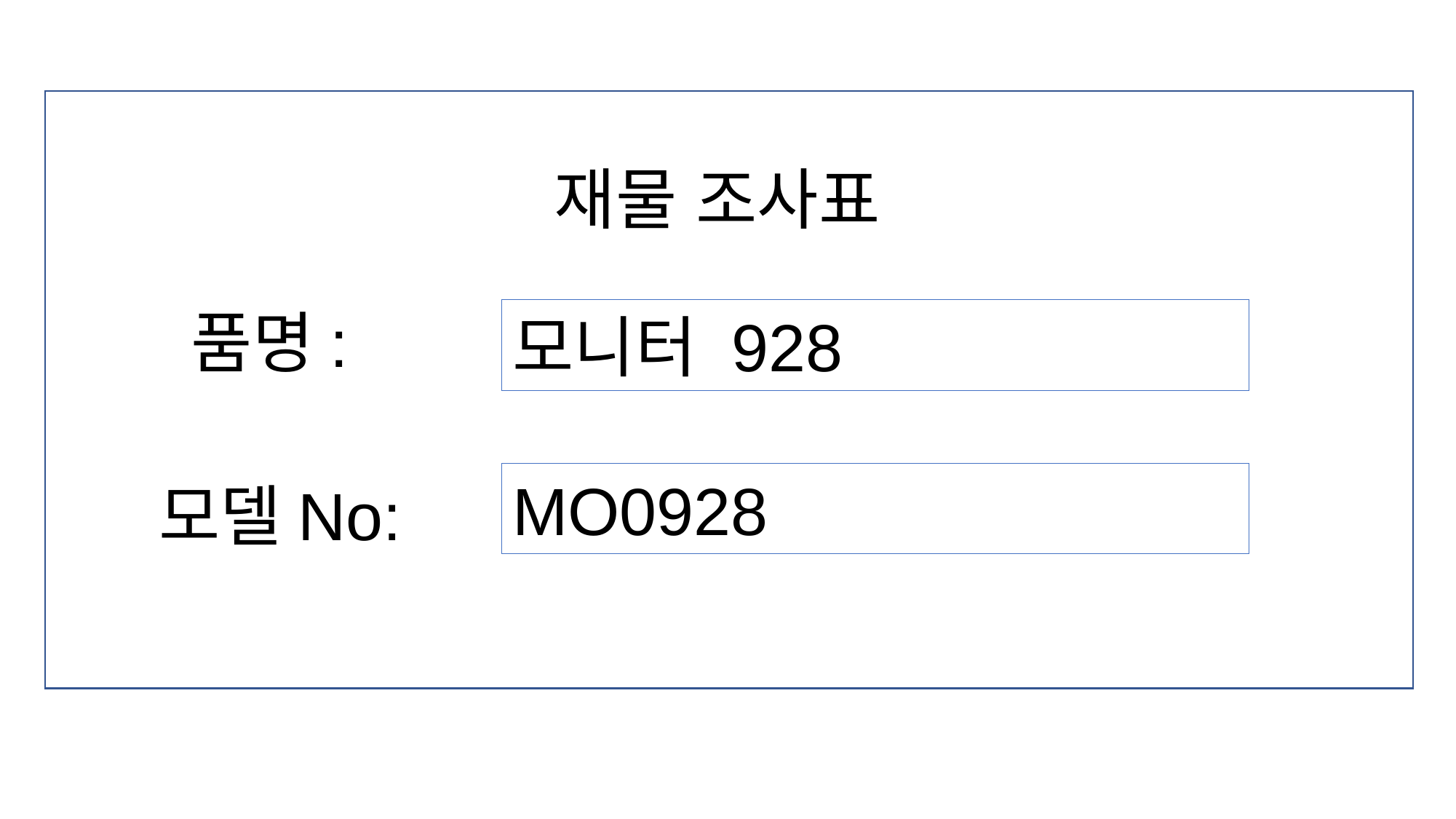

재물 조사표
품명:
모니터 928
MO0928
모델No: